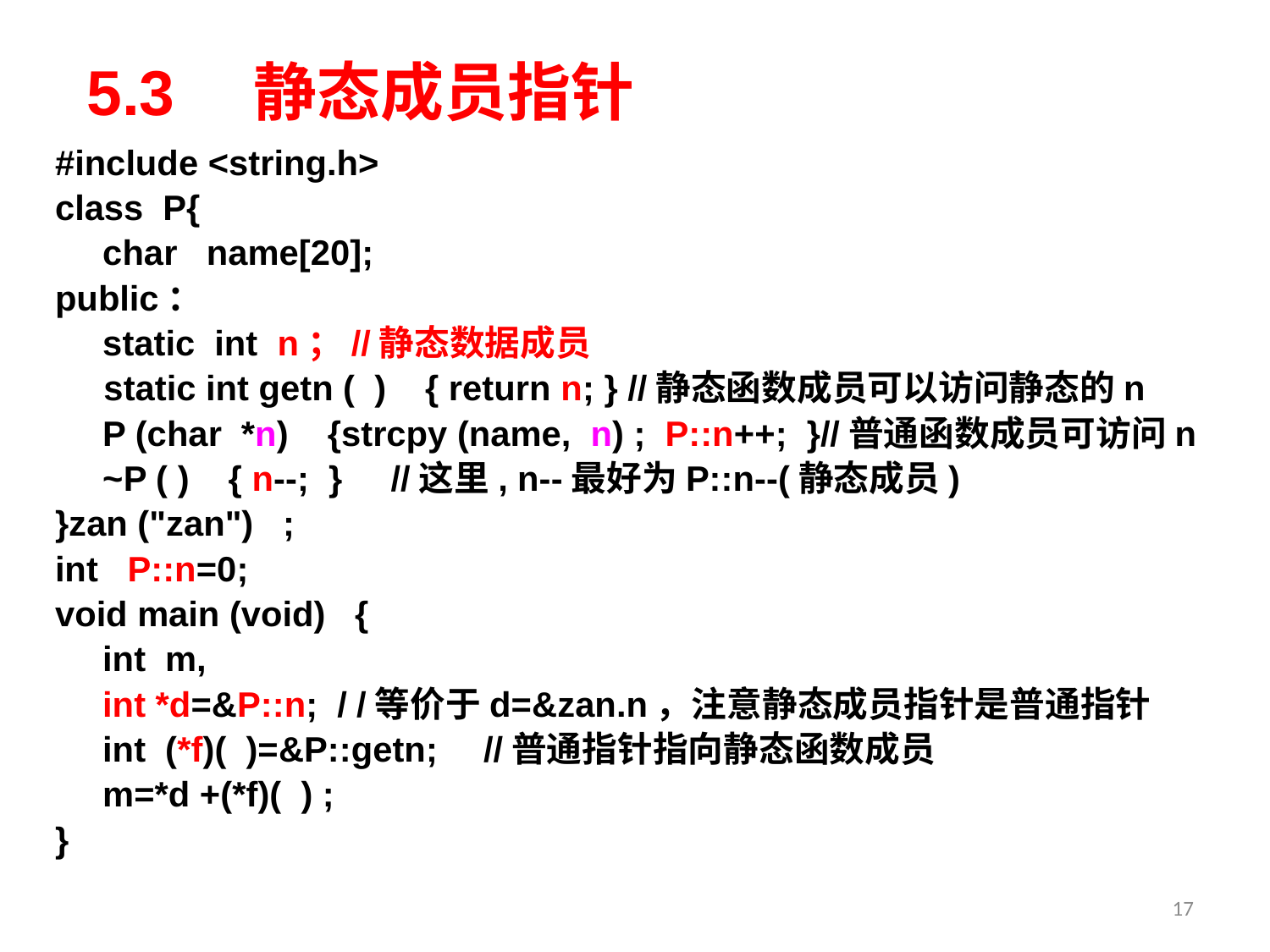

# 5.3　静态成员指针
#include <string.h>
class  P{
	char   name[20];
public：
	static  int  n；//静态数据成员
     static int getn (  )    { return n; } //静态函数成员可以访问静态的n
	P (char  *n)    {strcpy (name,  n) ;  P::n++;  }//普通函数成员可访问n
	~P ( )    { n--;  }     //这里, n--最好为P::n--(静态成员)
}zan ("zan")   ;
int   P::n=0;
void main (void)   {
	int  m,
	int *d=&P::n;  /	/等价于d=&zan.n，注意静态成员指针是普通指针
	int  (*f)(  )=&P::getn; 	//普通指针指向静态函数成员
	m=*d +(*f)(  ) ;
}
17